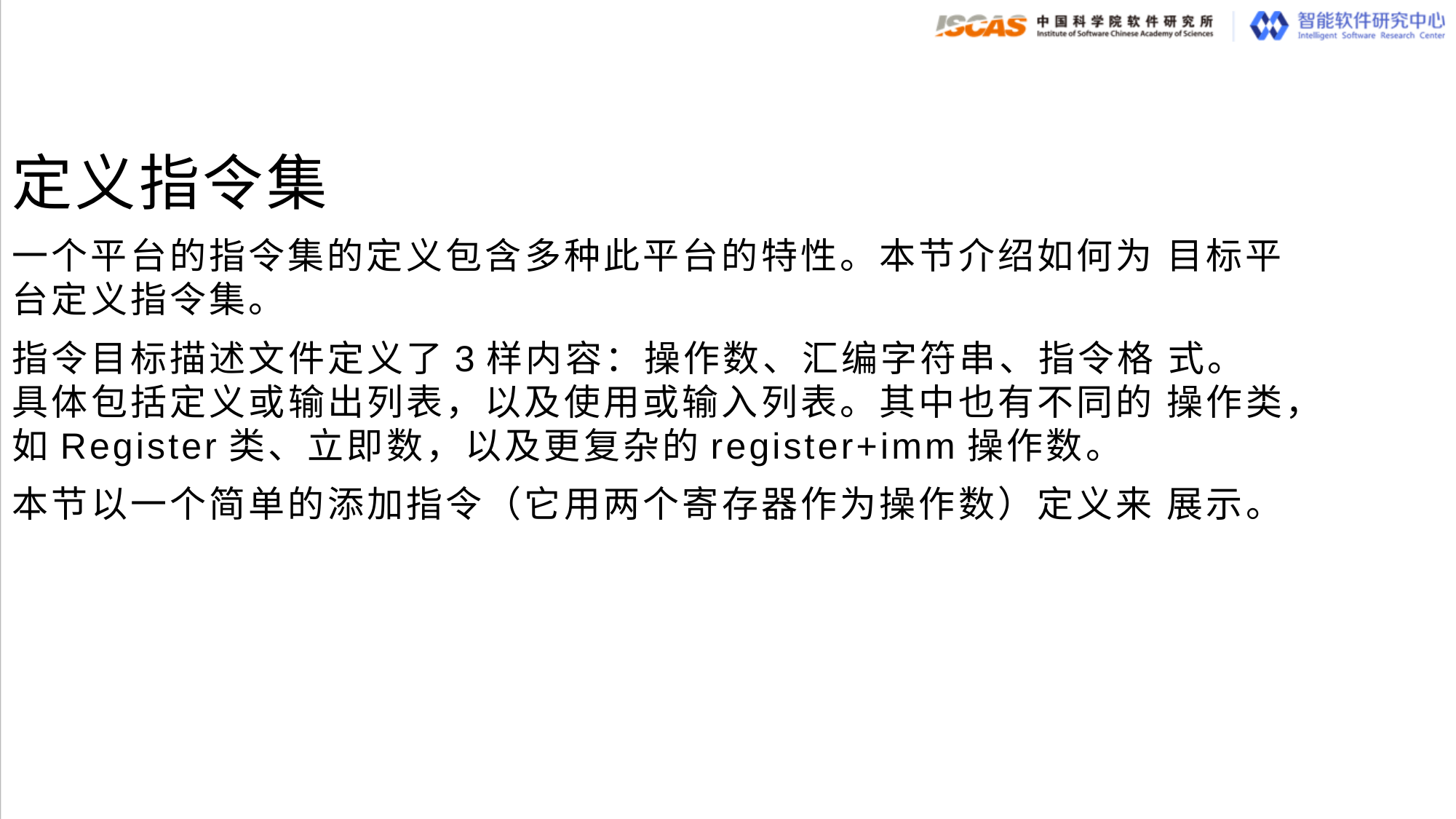

定义指令集
一个平台的指令集的定义包含多种此平台的特性。本节介绍如何为 目标平台定义指令集。
指令目标描述文件定义了3样内容：操作数、汇编字符串、指令格 式。具体包括定义或输出列表，以及使用或输入列表。其中也有不同的 操作类，如Register类、立即数，以及更复杂的register+imm操作数。
本节以一个简单的添加指令（它用两个寄存器作为操作数）定义来 展示。